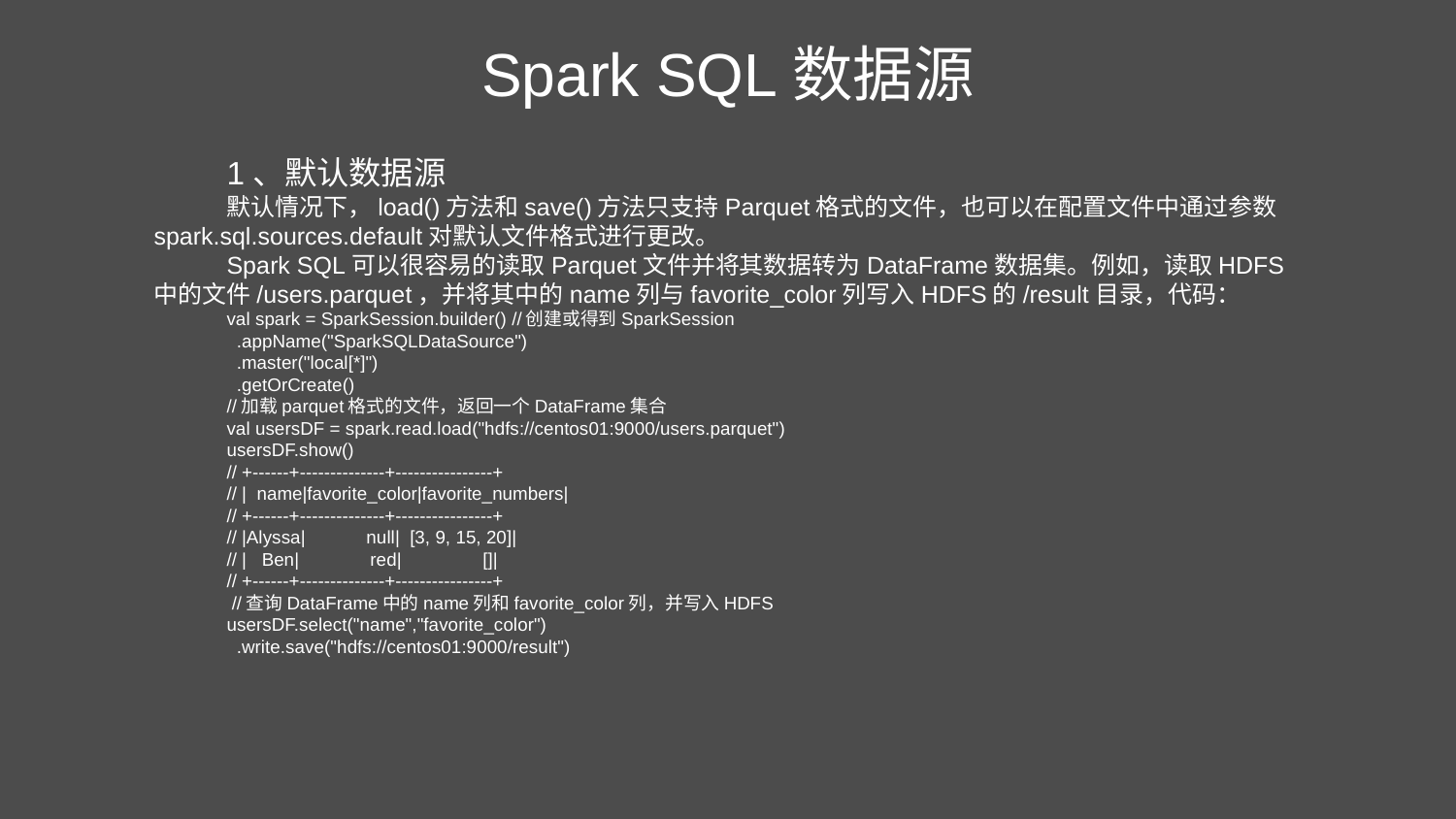

Spark SQL数据源

1、默认数据源
默认情况下，load()方法和save()方法只支持Parquet格式的文件，也可以在配置文件中通过参数spark.sql.sources.default对默认文件格式进行更改。
Spark SQL可以很容易的读取Parquet文件并将其数据转为DataFrame数据集。例如，读取HDFS中的文件/users.parquet，并将其中的name列与favorite_color列写入HDFS的/result目录，代码：
val spark = SparkSession.builder() //创建或得到SparkSession
  .appName("SparkSQLDataSource")
  .master("local[*]")
  .getOrCreate()
//加载parquet格式的文件，返回一个DataFrame集合
val usersDF = spark.read.load("hdfs://centos01:9000/users.parquet")
usersDF.show()
// +------+--------------+----------------+
// |  name|favorite_color|favorite_numbers|
// +------+--------------+----------------+
// |Alyssa|            null|  [3, 9, 15, 20]|
// |   Ben|              red|                []|
// +------+--------------+----------------+
 //查询DataFrame中的name列和favorite_color列，并写入HDFS
usersDF.select("name","favorite_color")
  .write.save("hdfs://centos01:9000/result")